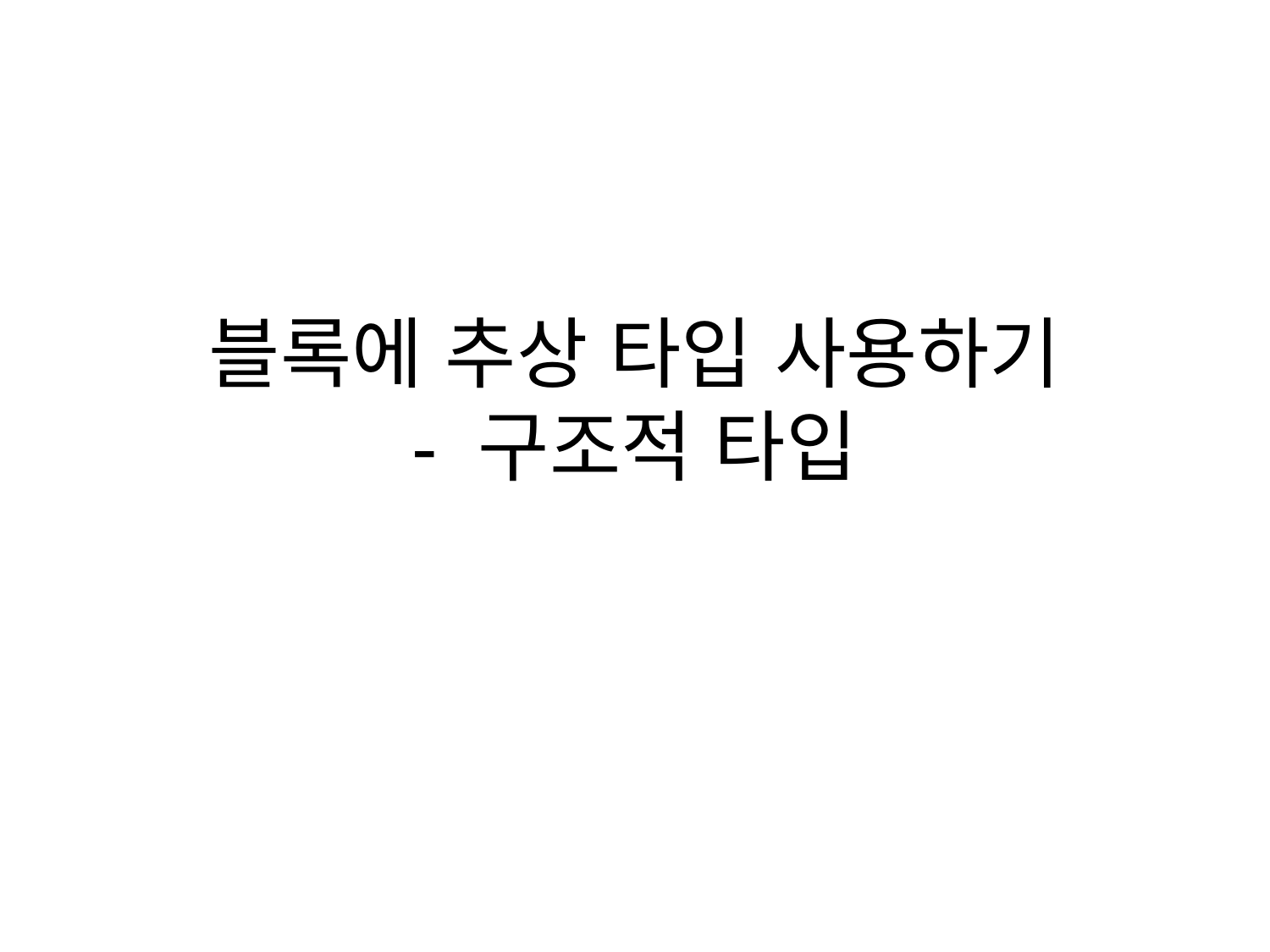

# 블록에 추상 타입 사용하기 - 구조적 타입